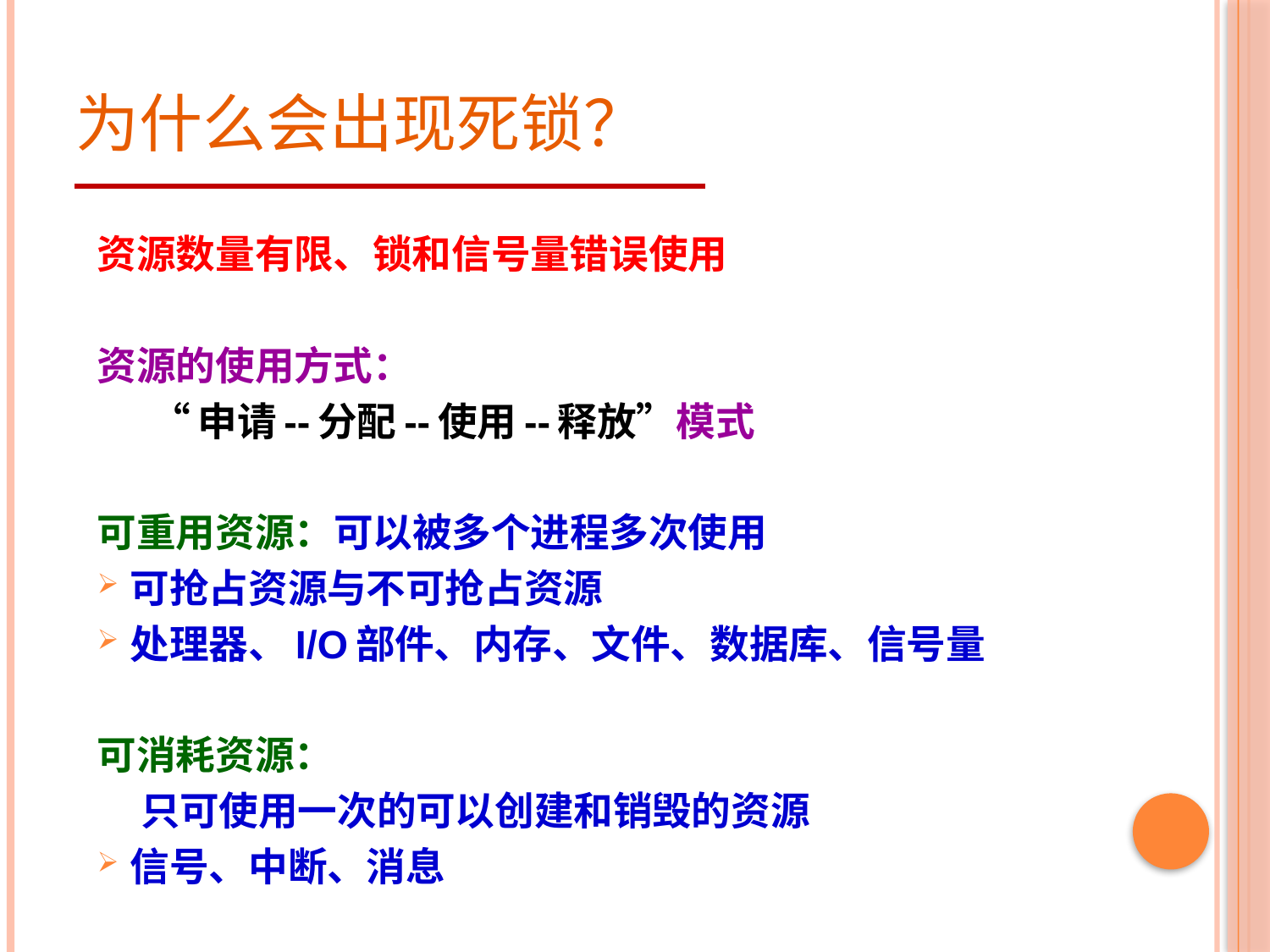

# 为什么会出现死锁？
资源数量有限、锁和信号量错误使用

资源的使用方式：
      “申请--分配--使用--释放”模式

可重用资源：可以被多个进程多次使用
可抢占资源与不可抢占资源
处理器、I/O部件、内存、文件、数据库、信号量

可消耗资源：
    只可使用一次的可以创建和销毁的资源
信号、中断、消息